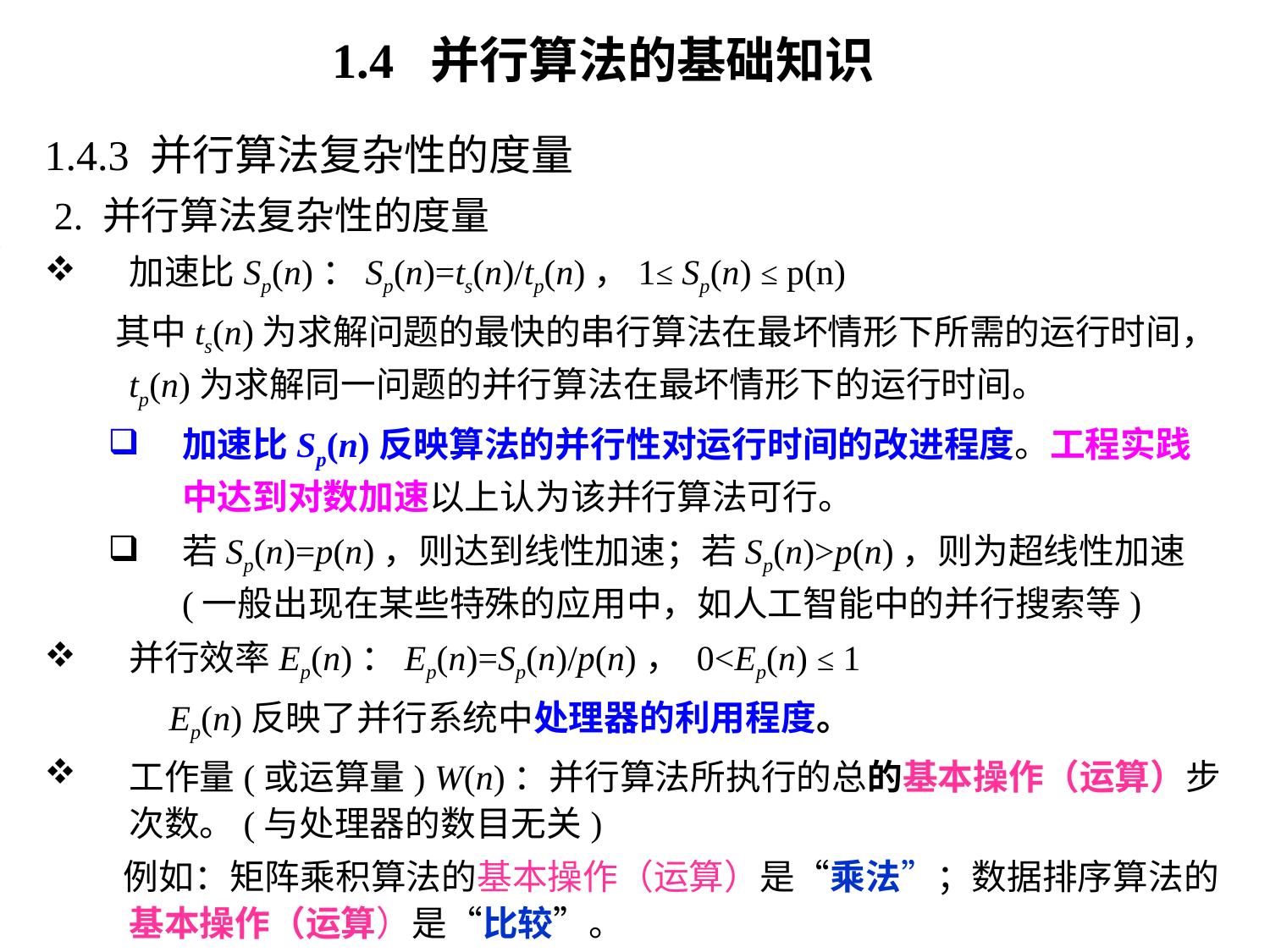

# 1.4  并行算法的基础知识
1.4.3 并行算法复杂性的度量
 2. 并行算法复杂性的度量
加速比Sp(n)：Sp(n)=ts(n)/tp(n)，1≤ Sp(n) ≤ p(n)
        其中ts(n)为求解问题的最快的串行算法在最坏情形下所需的运行时间，tp(n)为求解同一问题的并行算法在最坏情形下的运行时间。
加速比Sp(n)反映算法的并行性对运行时间的改进程度。工程实践中达到对数加速以上认为该并行算法可行。
若Sp(n)=p(n)，则达到线性加速；若Sp(n)>p(n)，则为超线性加速(一般出现在某些特殊的应用中，如人工智能中的并行搜索等)
并行效率Ep(n)：Ep(n)=Sp(n)/p(n)， 0<Ep(n) ≤ 1
              Ep(n)反映了并行系统中处理器的利用程度。
工作量(或运算量) W(n)：并行算法所执行的总的基本操作（运算）步次数。(与处理器的数目无关)
         例如：矩阵乘积算法的基本操作（运算）是“乘法”；数据排序算法的基本操作（运算）是“比较”。